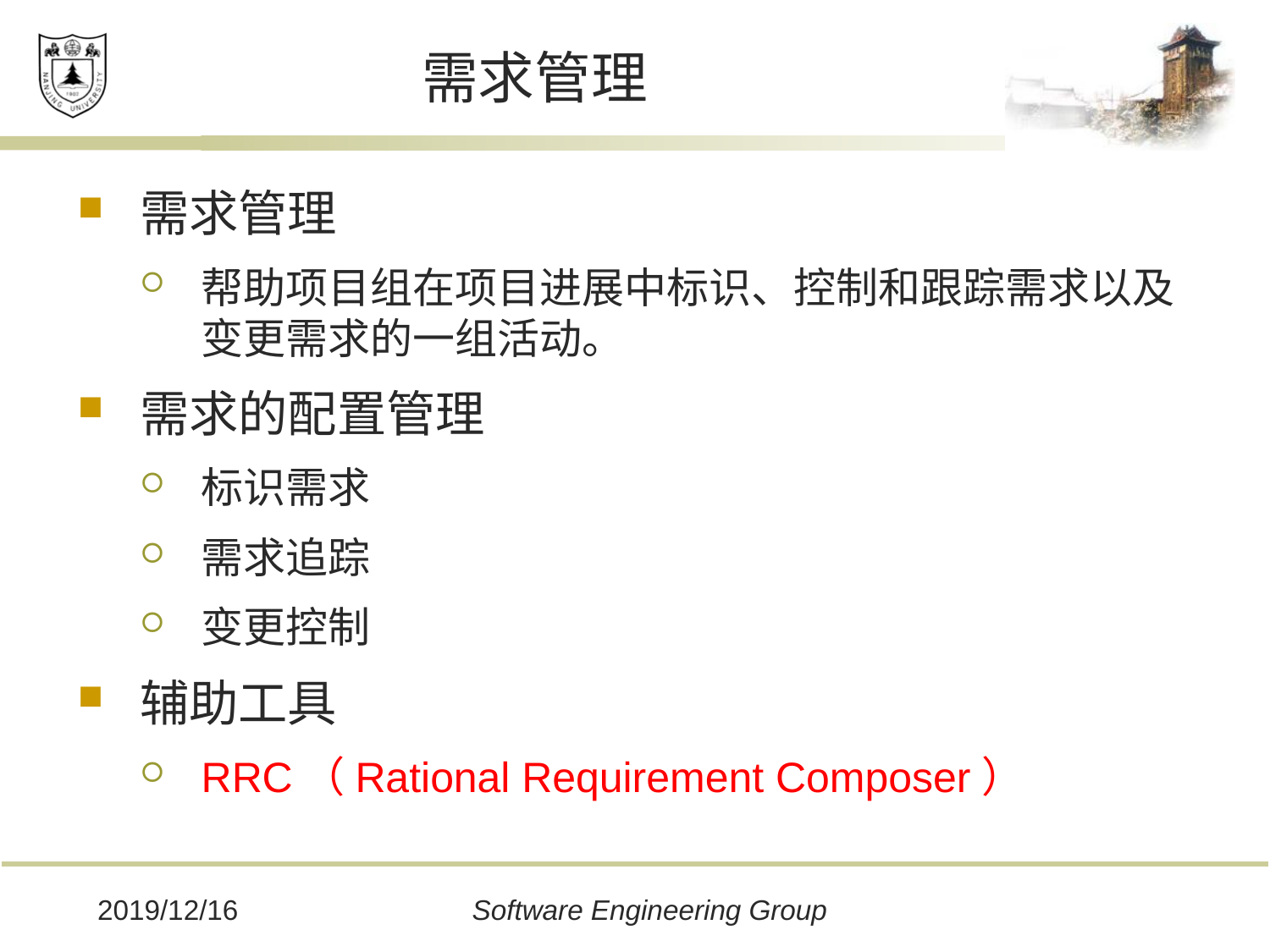

# 需求管理
需求管理
帮助项目组在项目进展中标识、控制和跟踪需求以及变更需求的一组活动。
需求的配置管理
标识需求
需求追踪
变更控制
辅助工具
RRC（Rational Requirement Composer）
2019/12/16
Software Engineering Group